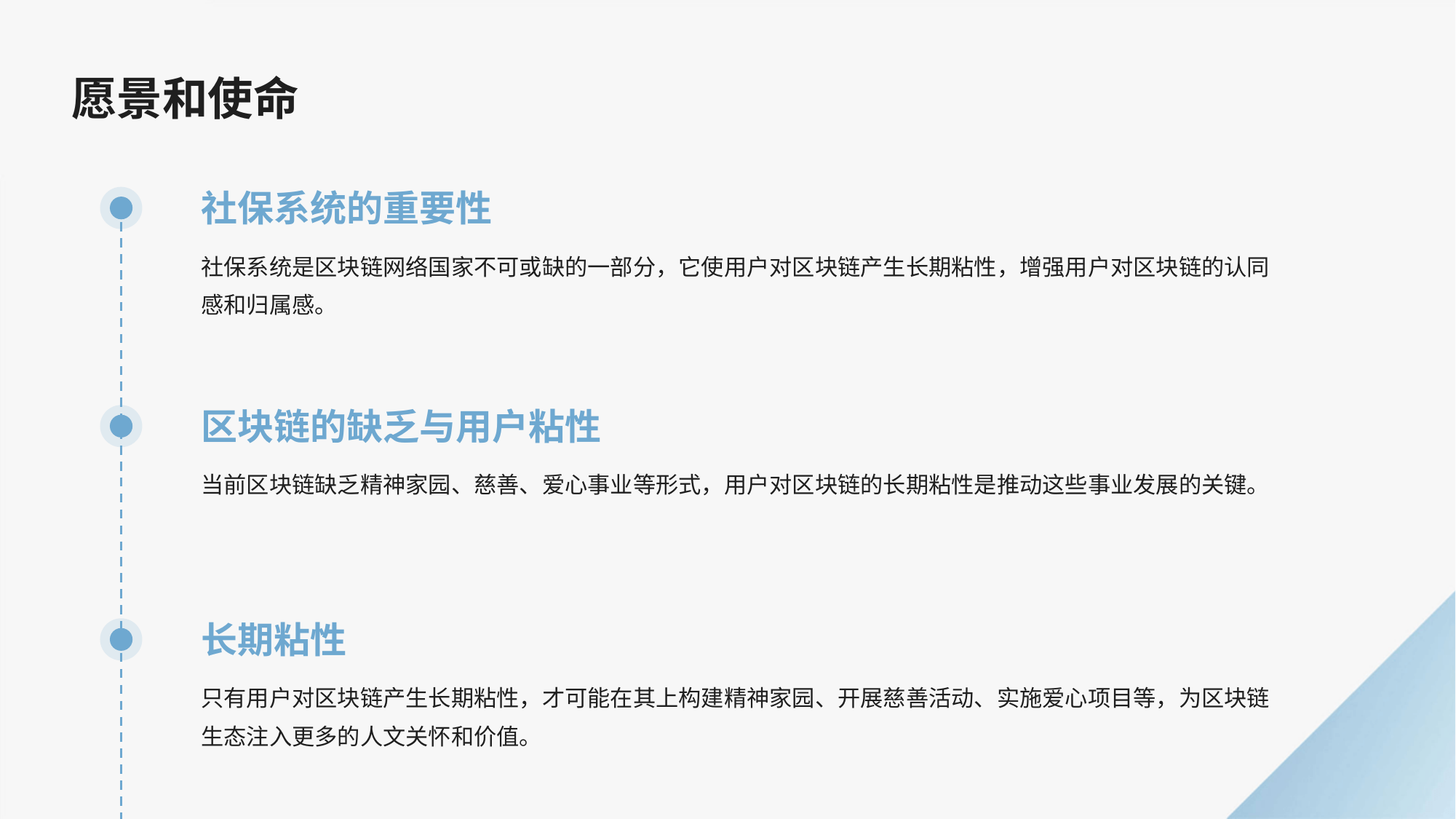

愿景和使命
社保系统的重要性

社保系统是区块链网络国家不可或缺的一部分，它使用户对区块链产生长期粘性，增强用户对区块链的认同感和归属感。
区块链的缺乏与用户粘性

当前区块链缺乏精神家园、慈善、爱心事业等形式，用户对区块链的长期粘性是推动这些事业发展的关键。
长期粘性

只有用户对区块链产生长期粘性，才可能在其上构建精神家园、开展慈善活动、实施爱心项目等，为区块链生态注入更多的人文关怀和价值。